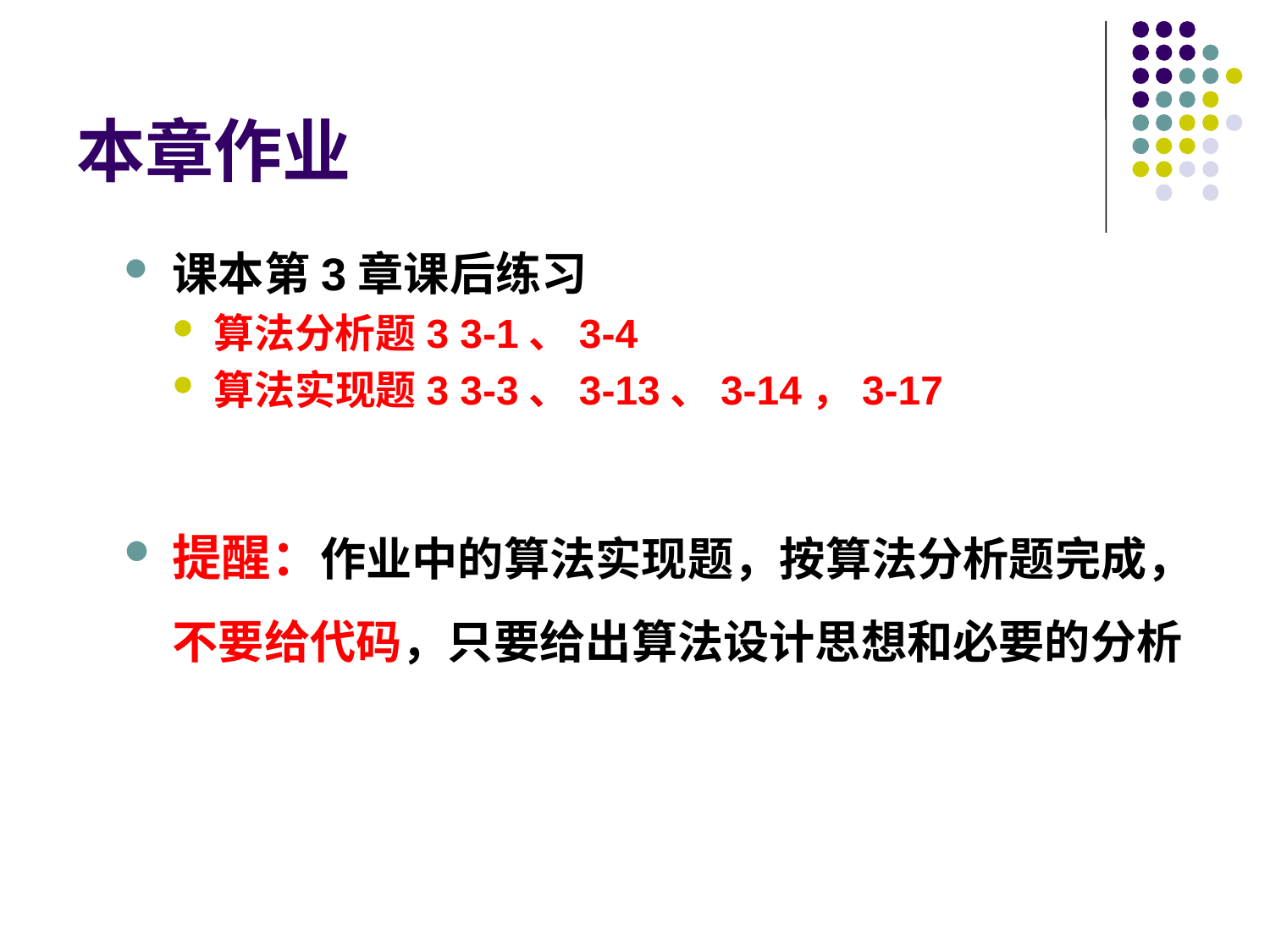

# 本章作业
课本第3章课后练习
算法分析题3 3-1、3-4
算法实现题3 3-3、3-13、3-14，3-17

提醒：作业中的算法实现题，按算法分析题完成，不要给代码，只要给出算法设计思想和必要的分析